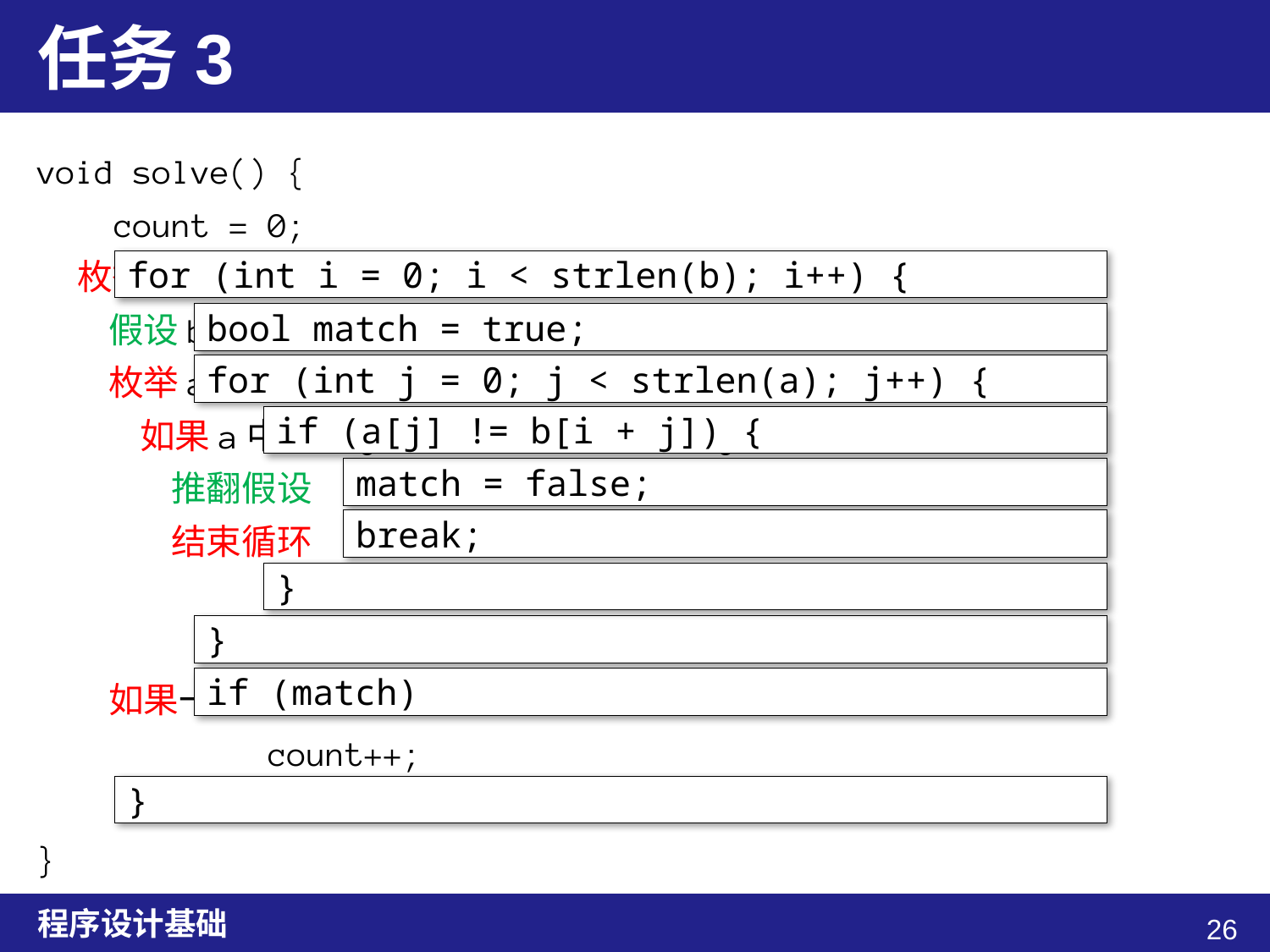

# 任务3
void solve() {
    count = 0;
    枚举b中的每一个位置i
        假设b中从i开始的子串与a一致
        枚举a中的每一个位置j
            如果a中的第j个字符与b中的第i+j个字符不一致
                推翻假设
                结束循环

        如果一致
            count++;

}
for (int i = 0; i < strlen(b); i++) {
bool match = true;
for (int j = 0; j < strlen(a); j++) {
if (a[j] != b[i + j]) {
match = false;
break;
}
}
if (match)
}